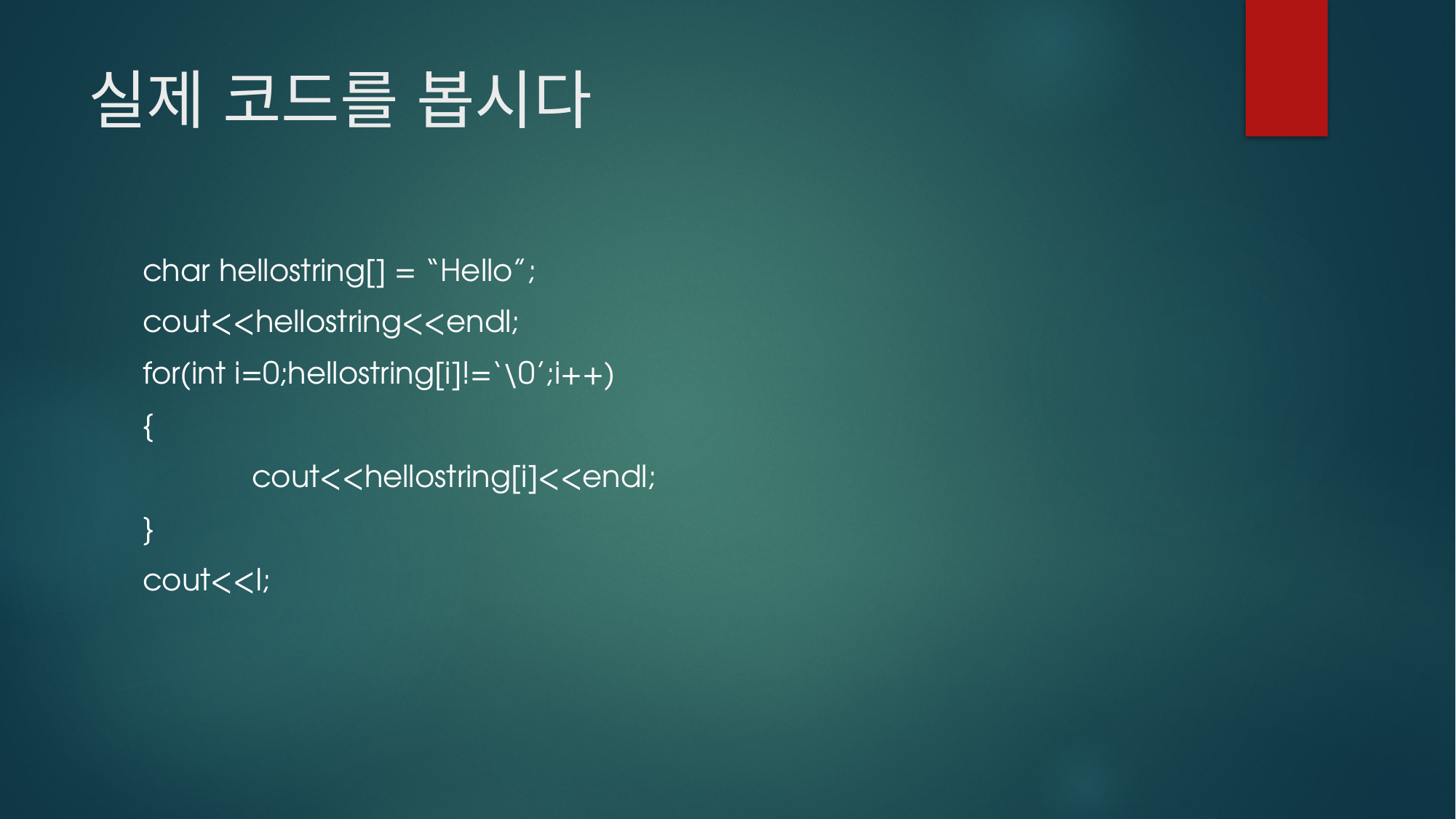

# 실제 코드를 봅시다
char hellostring[] = “Hello”;
cout<<hellostring<<endl;
for(int i=0;hellostring[i]!=‘\0’;i++)
{
	cout<<hellostring[i]<<endl;
}
cout<<I;